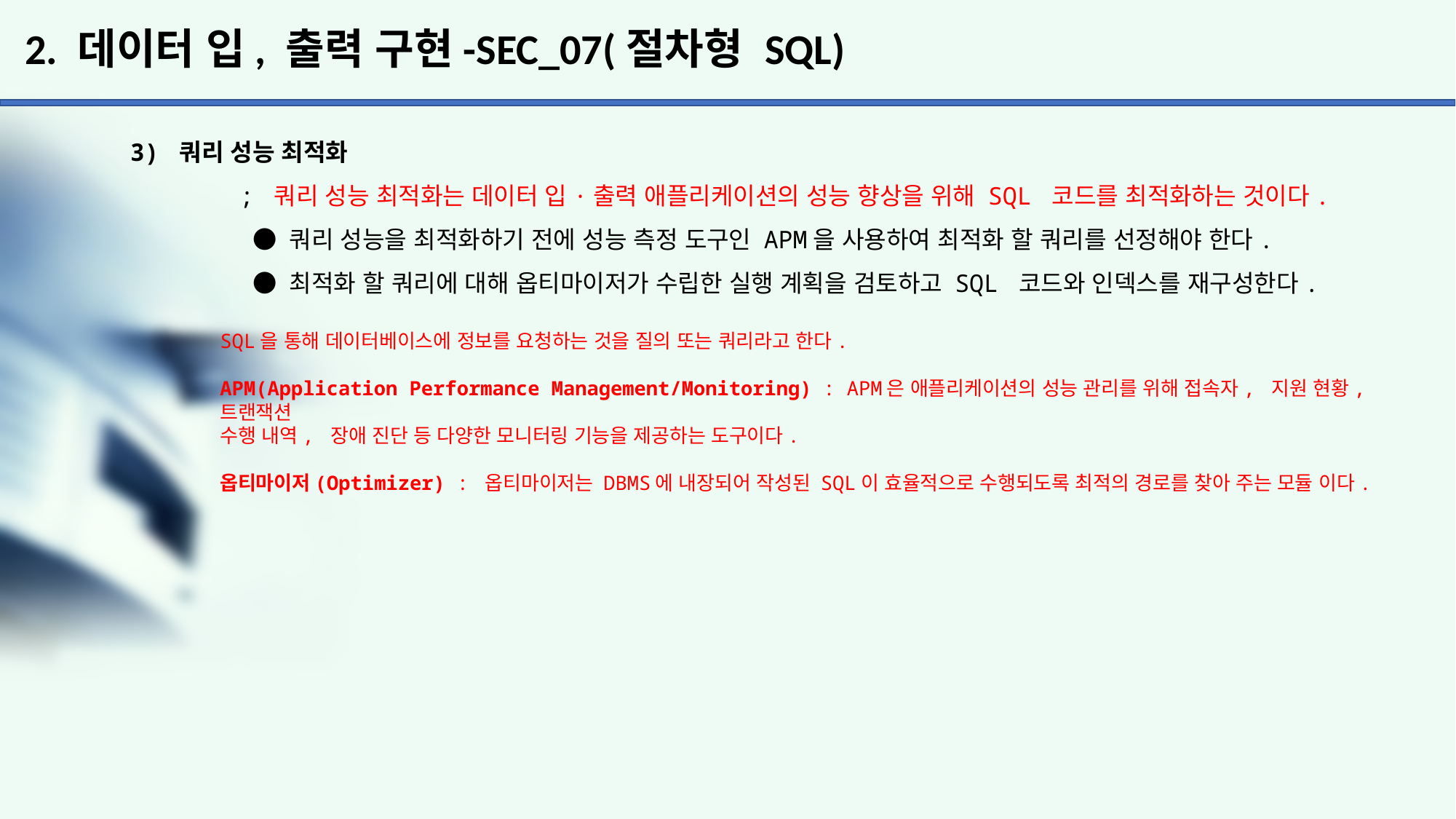

# 2. 데이터 입, 출력 구현-SEC_07(절차형 SQL)
3) 쿼리 성능 최적화
	; 쿼리 성능 최적화는 데이터 입·출력 애플리케이션의 성능 향상을 위해 SQL 코드를 최적화하는 것이다.
	  ● 쿼리 성능을 최적화하기 전에 성능 측정 도구인 APM을 사용하여 최적화 할 쿼리를 선정해야 한다.
	  ● 최적화 할 쿼리에 대해 옵티마이저가 수립한 실행 계획을 검토하고 SQL 코드와 인덱스를 재구성한다.
SQL을 통해 데이터베이스에 정보를 요청하는 것을 질의 또는 쿼리라고 한다.

APM(Application Performance Management/Monitoring) : APM은 애플리케이션의 성능 관리를 위해 접속자, 지원 현황, 트랜잭션
수행 내역, 장애 진단 등 다양한 모니터링 기능을 제공하는 도구이다.

옵티마이저(Optimizer) : 옵티마이저는 DBMS에 내장되어 작성된 SQL이 효율적으로 수행되도록 최적의 경로를 찾아 주는 모듈 이다.